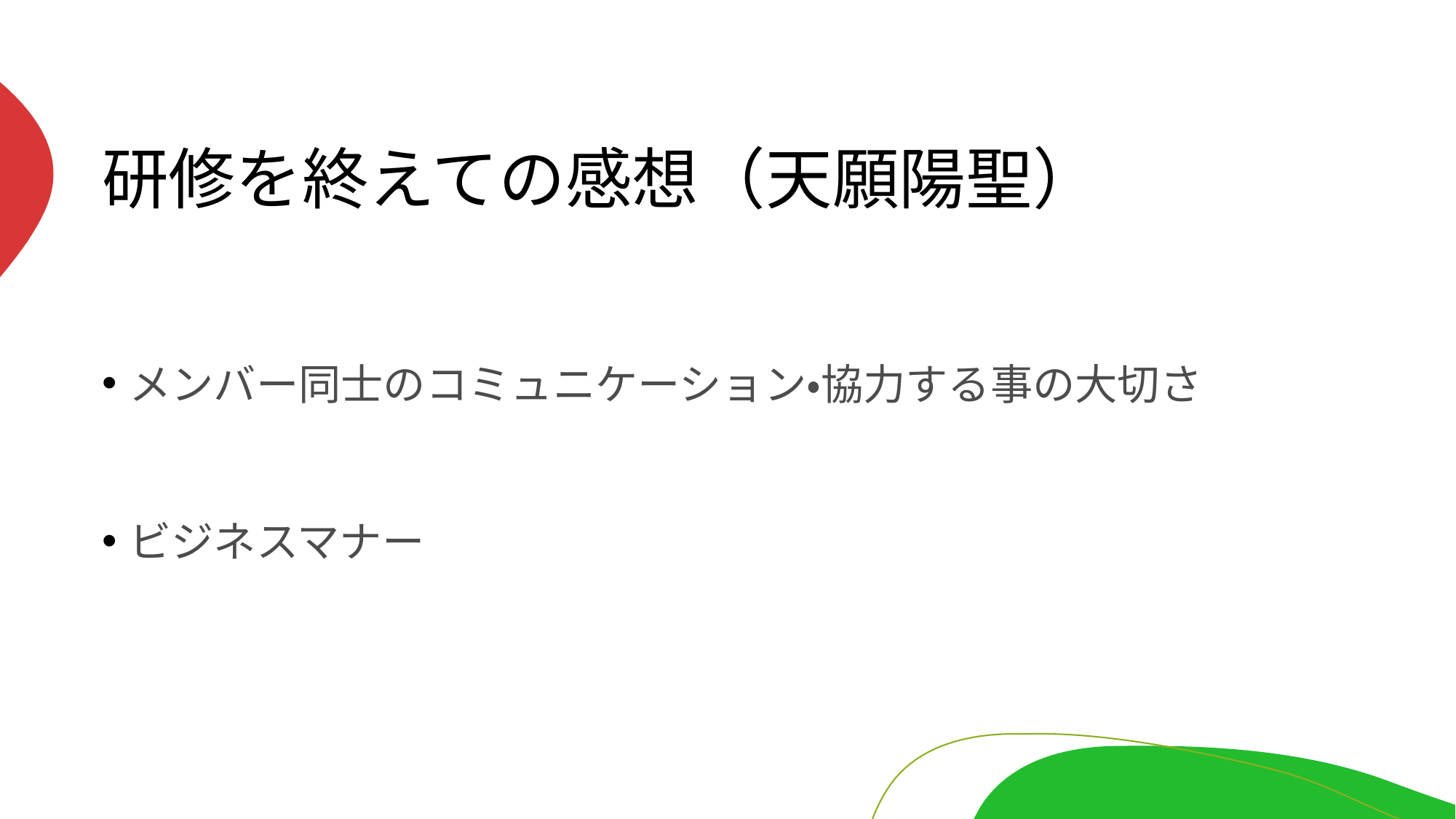

# 研修を終えての感想（天願陽聖）

メンバー同士のコミュニケーション・協力する事の大切さ

ビジネスマナー